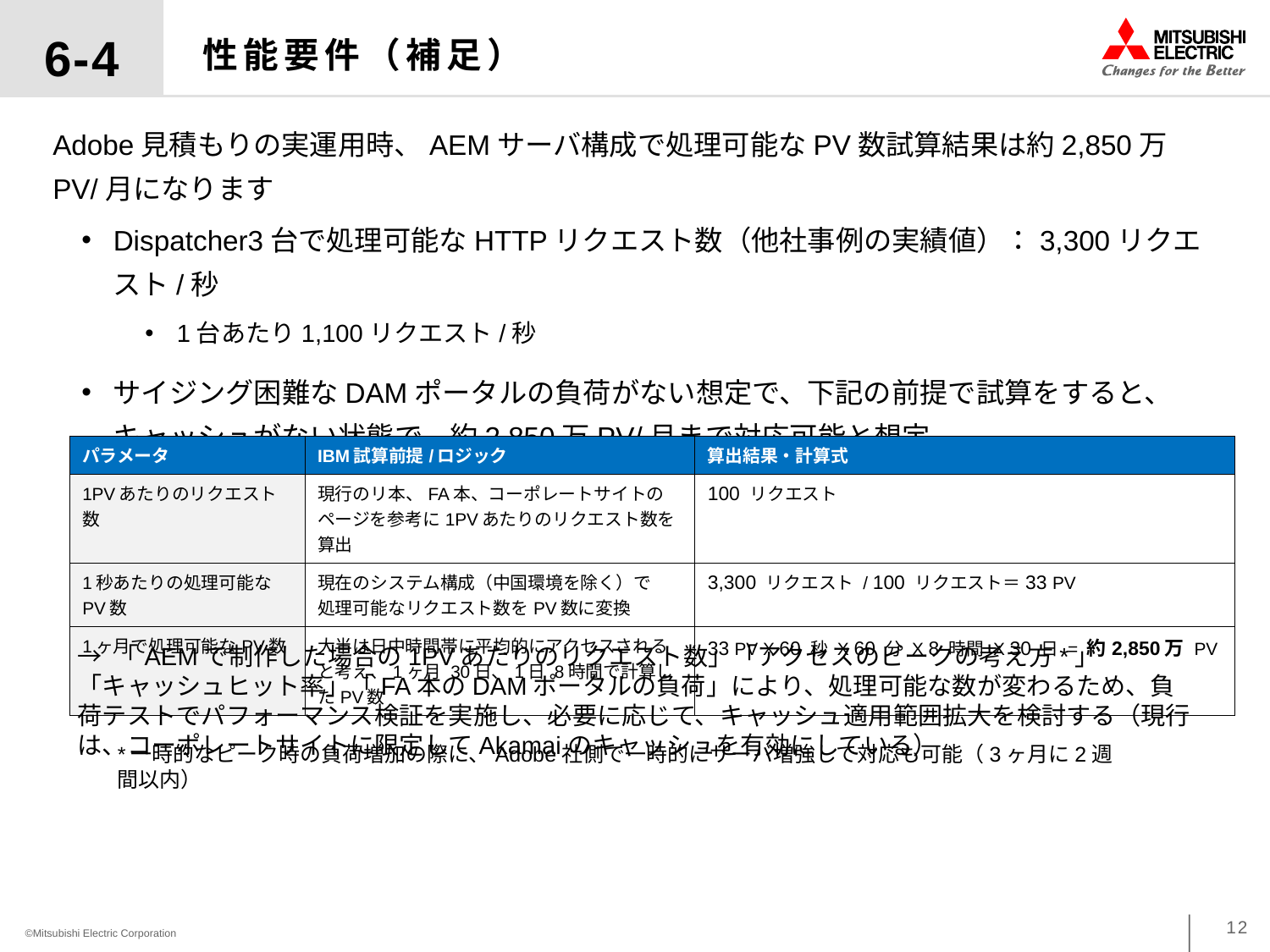

6-4
# 性能要件（補足）
Adobe見積もりの実運用時、AEMサーバ構成で処理可能なPV数試算結果は約2,850万PV/月になります
Dispatcher3台で処理可能なHTTPリクエスト数（他社事例の実績値）：3,300リクエスト/秒
1台あたり1,100リクエスト/秒
サイジング困難なDAMポータルの負荷がない想定で、下記の前提で試算をすると、キャッシュがない状態で、約2,850万PV/月まで対応可能と想定

| パラメータ | IBM試算前提/ロジック | 算出結果・計算式 |
| --- | --- | --- |
| 1PVあたりのリクエスト数 | 現行のリ本、FA本、コーポレートサイトのページを参考に1PVあたりのリクエスト数を算出 | 100 リクエスト |
| 1秒あたりの処理可能なPV数 | 現在のシステム構成（中国環境を除く）で 処理可能なリクエスト数をPV数に変換 | 3,300 リクエスト / 100 リクエスト＝33 PV |
| 1ヶ月で処理可能なPV数 | 大半は日中時間帯に平均的にアクセスされると考え、1ヶ月 30日、1日 8時間で計算したPV数 | 33 PV X 60 秒 X 60 分 X 8 時間 X 30 日 = 約2,850万 PV |
→ 「AEMで制作した場合の1PVあたりのリクエスト数」「アクセスのピークの考え方*」「キャッシュヒット率」「FA本のDAMポータルの負荷」により、処理可能な数が変わるため、負荷テストでパフォーマンス検証を実施し、必要に応じて、キャッシュ適用範囲拡大を検討する（現行は、コーポレートサイトに限定してAkamaiのキャッシュを有効にしている）
*一時的なピーク時の負荷増加の際に、Adobe社側で一時的にサーバ増強して対応も可能（3ヶ月に2週間以内）
12